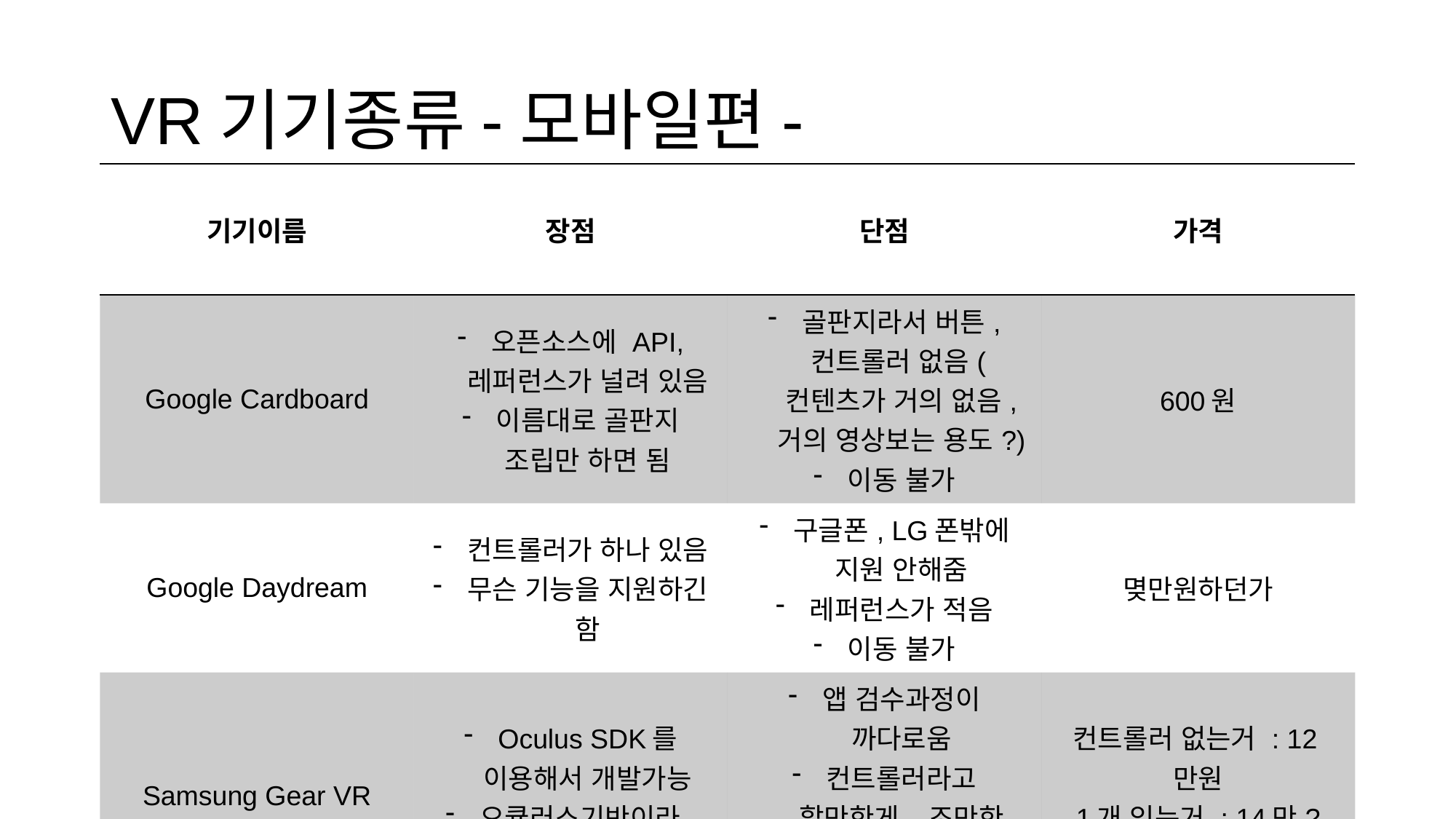

# VR기기종류-모바일편-
| 기기이름 | 장점 | 단점 | 가격 |
| --- | --- | --- | --- |
| Google Cardboard | 오픈소스에 API, 레퍼런스가 널려 있음 이름대로 골판지 조립만 하면 됨 | 골판지라서 버튼, 컨트롤러 없음(컨텐츠가 거의 없음, 거의 영상보는 용도?) 이동 불가 | 600원 |
| Google Daydream | 컨트롤러가 하나 있음 무슨 기능을 지원하긴 함 | 구글폰, LG폰밖에 지원 안해줌 레퍼런스가 적음 이동 불가 | 몆만원하던가 |
| Samsung Gear VR | Oculus SDK를 이용해서 개발가능 오큘러스기반이라, 레퍼런스 많음 | 앱 검수과정이 까다로움 컨트롤러라고 할만한게, 조만한 리모컨이랑 머리옆에 버튼밖에 없음 | 컨트롤러 없는거 : 12만원 1개 있는거 : 14만? 2개 있는거 : 18 이상 |